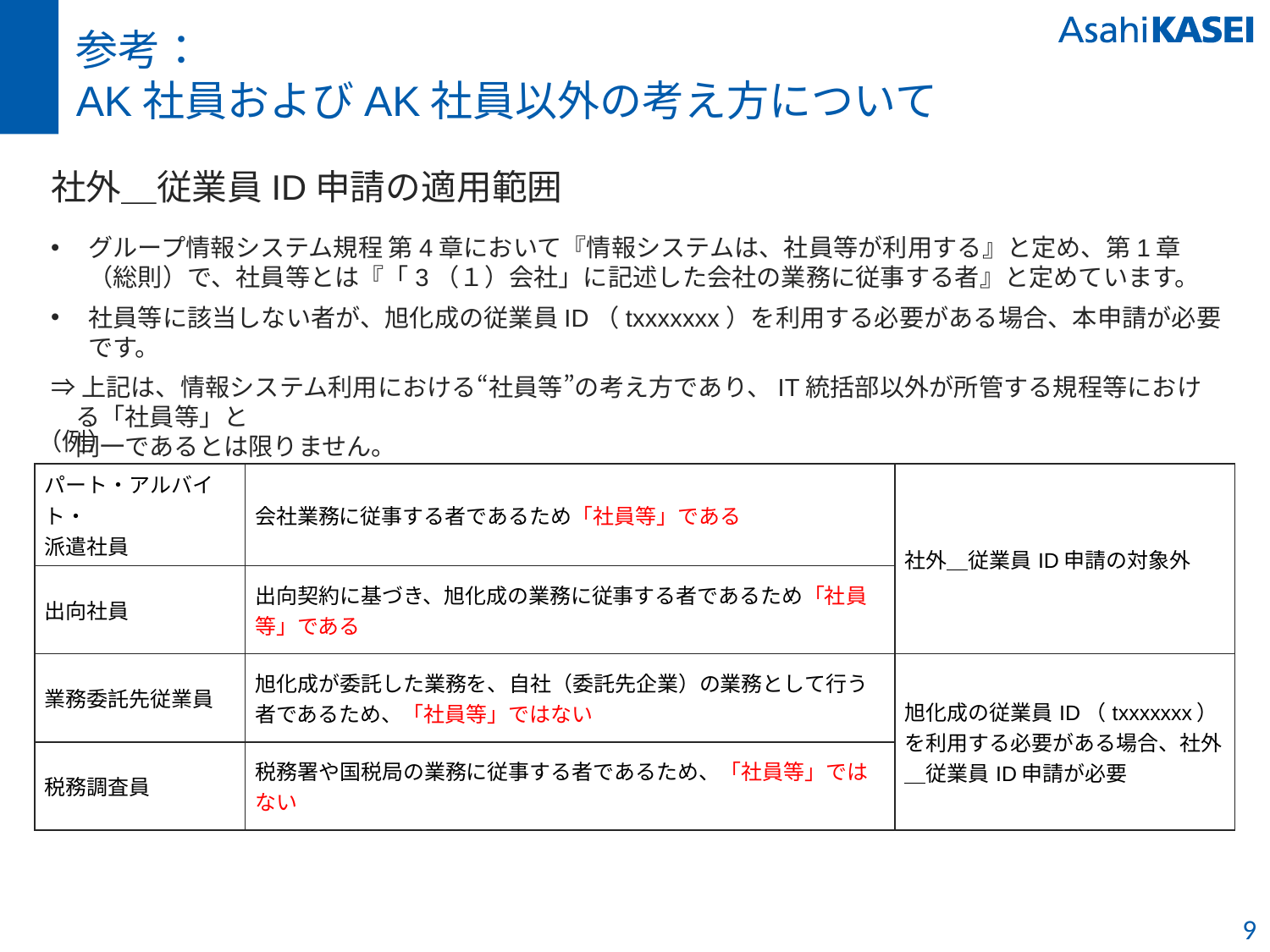

# 参考： AK社員およびAK社員以外の考え方について
社外＿従業員ID申請の適用範囲
グループ情報システム規程 第4章において『情報システムは、社員等が利用する』と定め、第1章（総則）で、社員等とは『「3（１）会社」に記述した会社の業務に従事する者』と定めています。
社員等に該当しない者が、旭化成の従業員ID（txxxxxxx）を利用する必要がある場合、本申請が必要です。
⇒上記は、情報システム利用における“社員等”の考え方であり、IT統括部以外が所管する規程等における「社員等」と
同一であるとは限りません。

（例）
| パート・アルバイト・ 派遣社員 | 会社業務に従事する者であるため「社員等」である | 社外＿従業員ID申請の対象外 |
| --- | --- | --- |
| 出向社員 | 出向契約に基づき、旭化成の業務に従事する者であるため「社員等」である |  |
| 業務委託先従業員 | 旭化成が委託した業務を、自社（委託先企業）の業務として行う者であるため、「社員等」ではない | 旭化成の従業員ID（txxxxxxx）を利用する必要がある場合、社外＿従業員ID申請が必要 |
| 税務調査員 | 税務署や国税局の業務に従事する者であるため、「社員等」ではない |  |